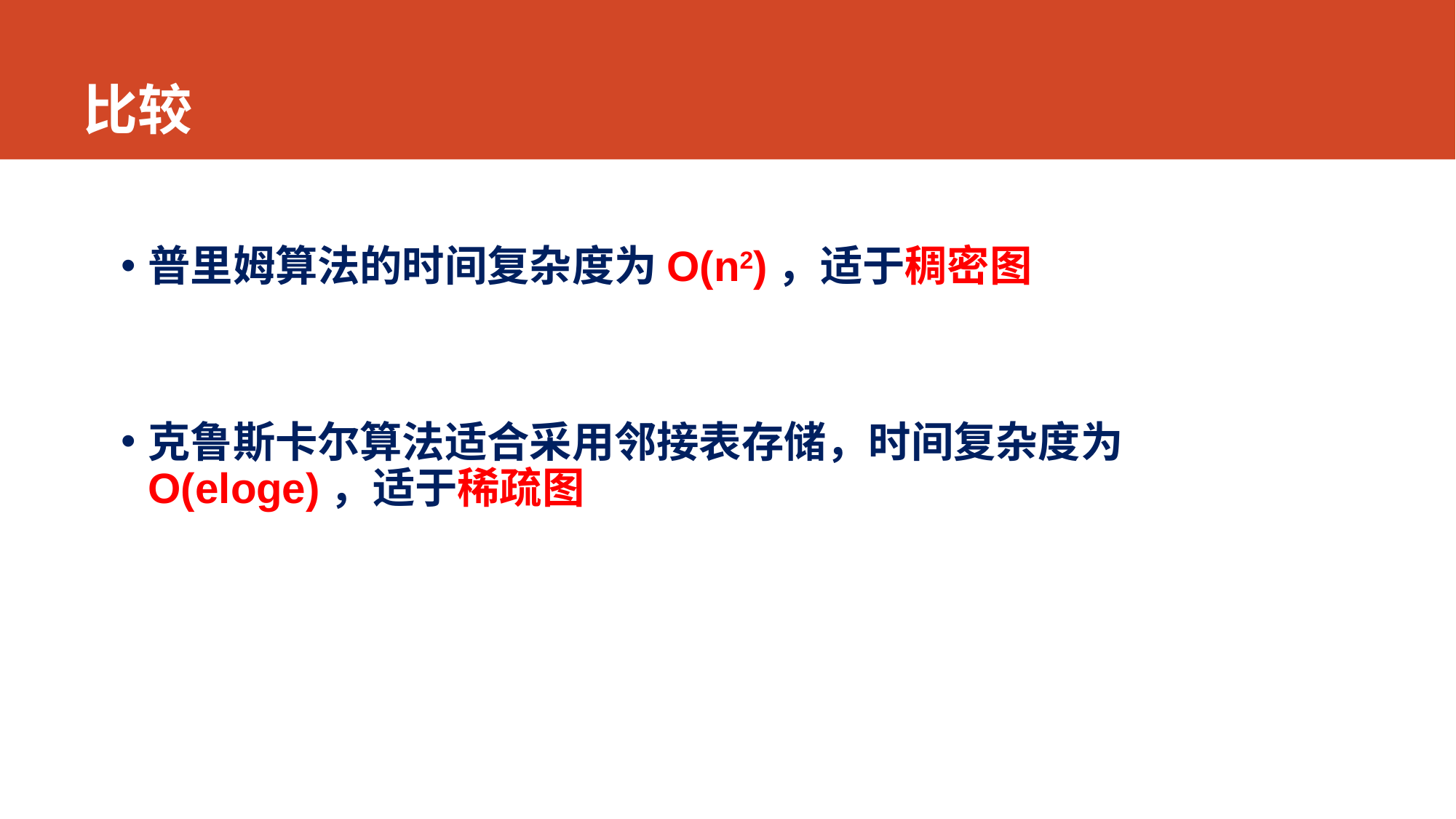

# 比较
普里姆算法的时间复杂度为O(n2)，适于稠密图

克鲁斯卡尔算法适合采用邻接表存储，时间复杂度为O(eloge)，适于稀疏图